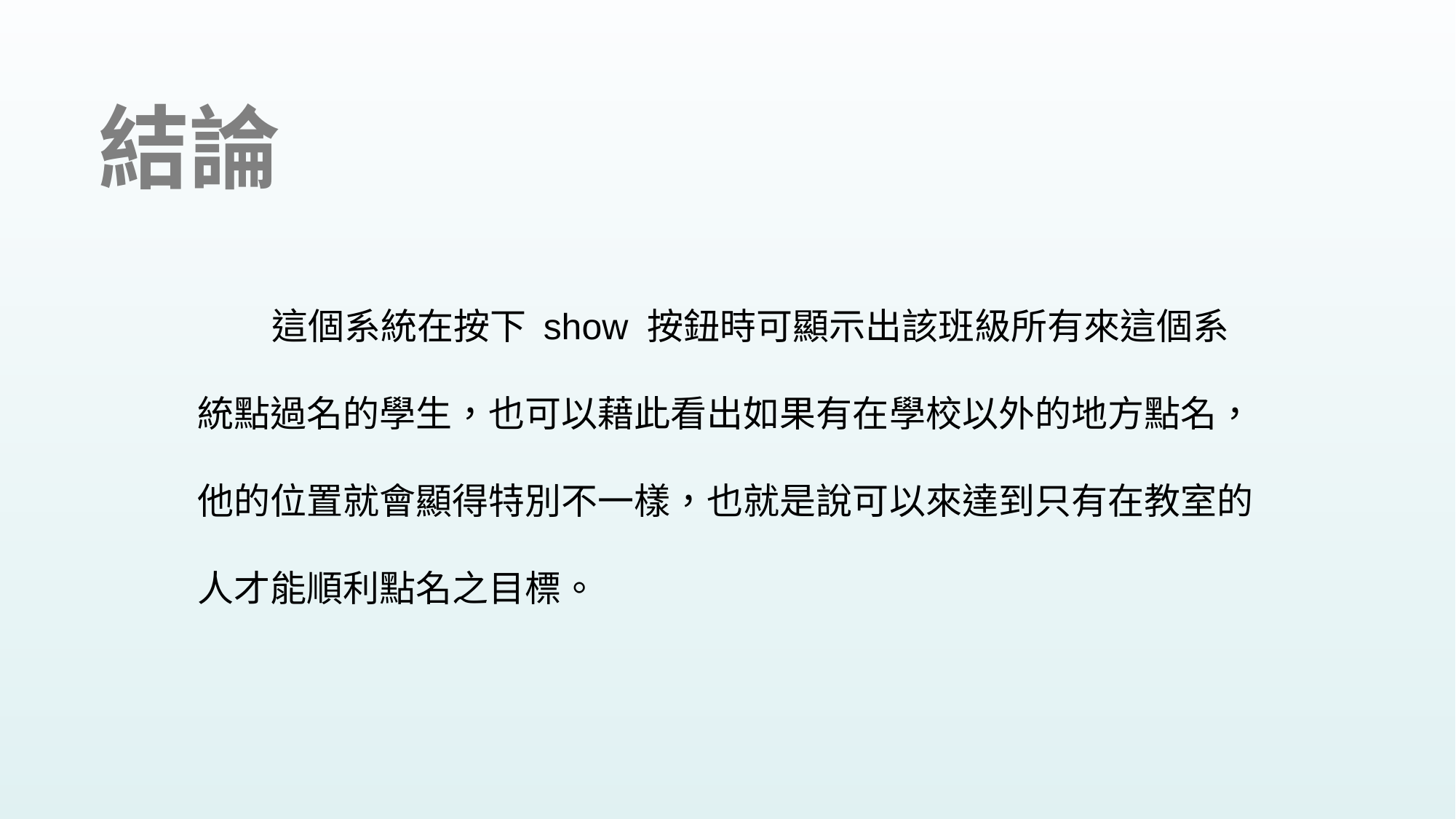

結論
        這個系統在按下 show 按鈕時可顯示出該班級所有來這個系統點過名的學生，也可以藉此看出如果有在學校以外的地方點名，他的位置就會顯得特別不一樣，也就是說可以來達到只有在教室的人才能順利點名之目標。